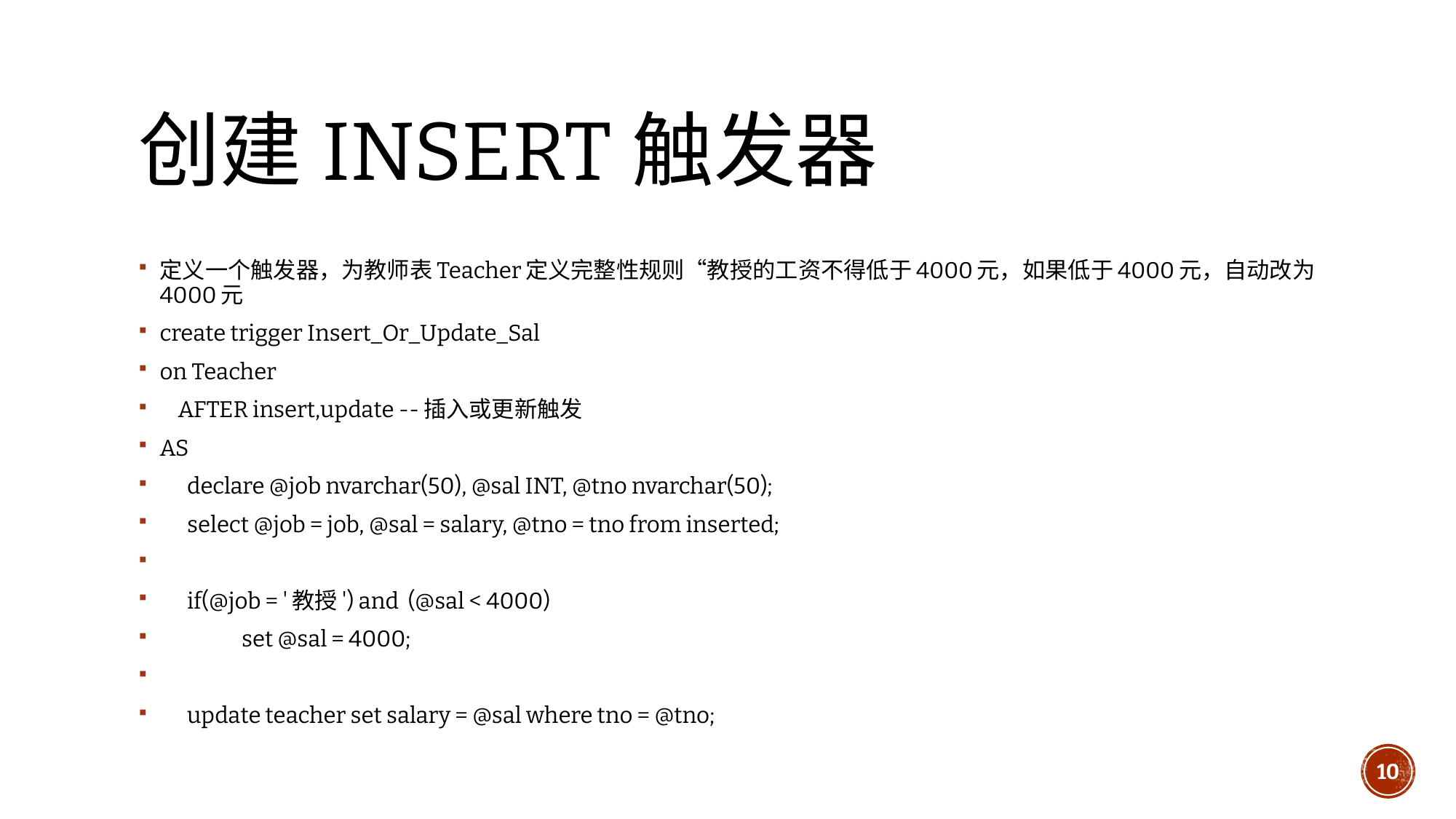

# 创建Insert触发器
定义一个触发器，为教师表Teacher定义完整性规则“教授的工资不得低于4000元，如果低于4000元，自动改为4000元
create trigger Insert_Or_Update_Sal
on Teacher
    AFTER insert,update --插入或更新触发
AS
      declare @job nvarchar(50), @sal INT, @tno nvarchar(50);
      select @job = job, @sal = salary, @tno = tno from inserted;

      if(@job = '教授') and  (@sal < 4000)
	set @sal = 4000;

      update teacher set salary = @sal where tno = @tno;
10